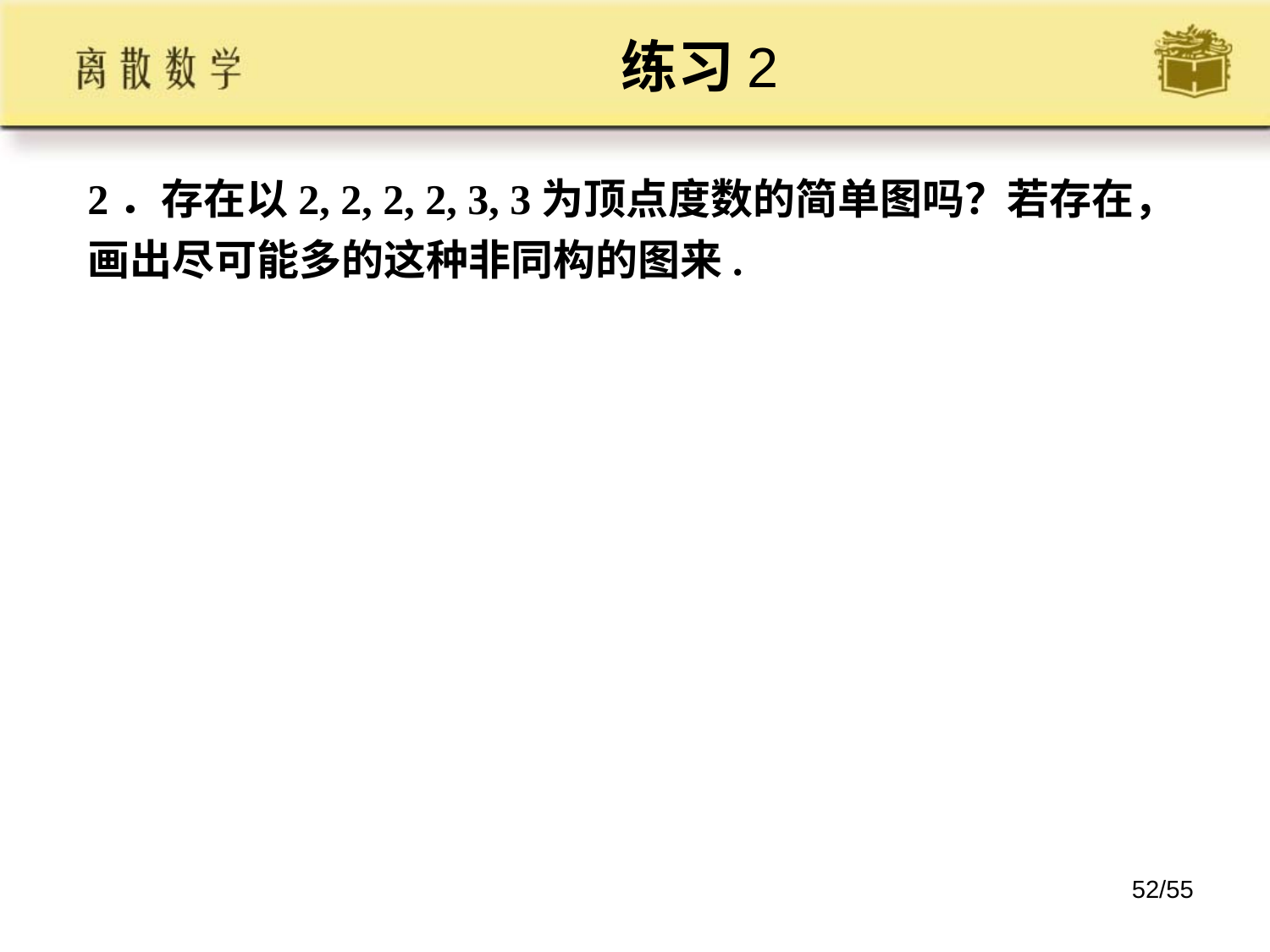

练习2
2．存在以2, 2, 2, 2, 3, 3为顶点度数的简单图吗？若存在，画出尽可能多的这种非同构的图来.
52/55